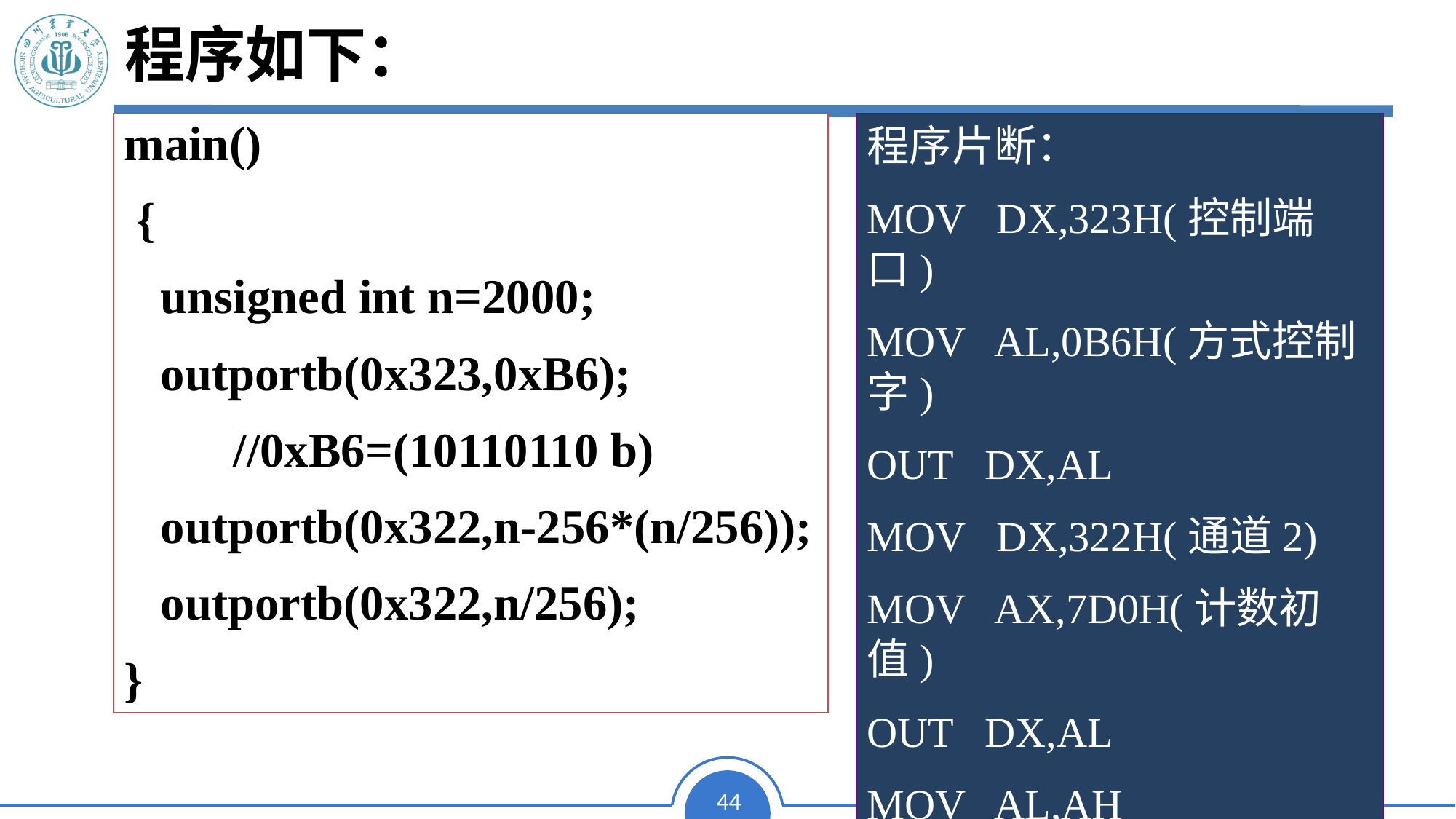

# 程序如下：
main()
 {
   unsigned int n=2000;
   outportb(0x323,0xB6);
	//0xB6=(10110110 b)
   outportb(0x322,n-256*(n/256));
   outportb(0x322,n/256);
}
程序片断：
MOV   DX,323H(控制端口)
MOV   AL,0B6H(方式控制字)
OUT   DX,AL
MOV   DX,322H(通道2)
MOV   AX,7D0H(计数初值)
OUT   DX,AL
MOV   AL,AH
OUT   DX,AL